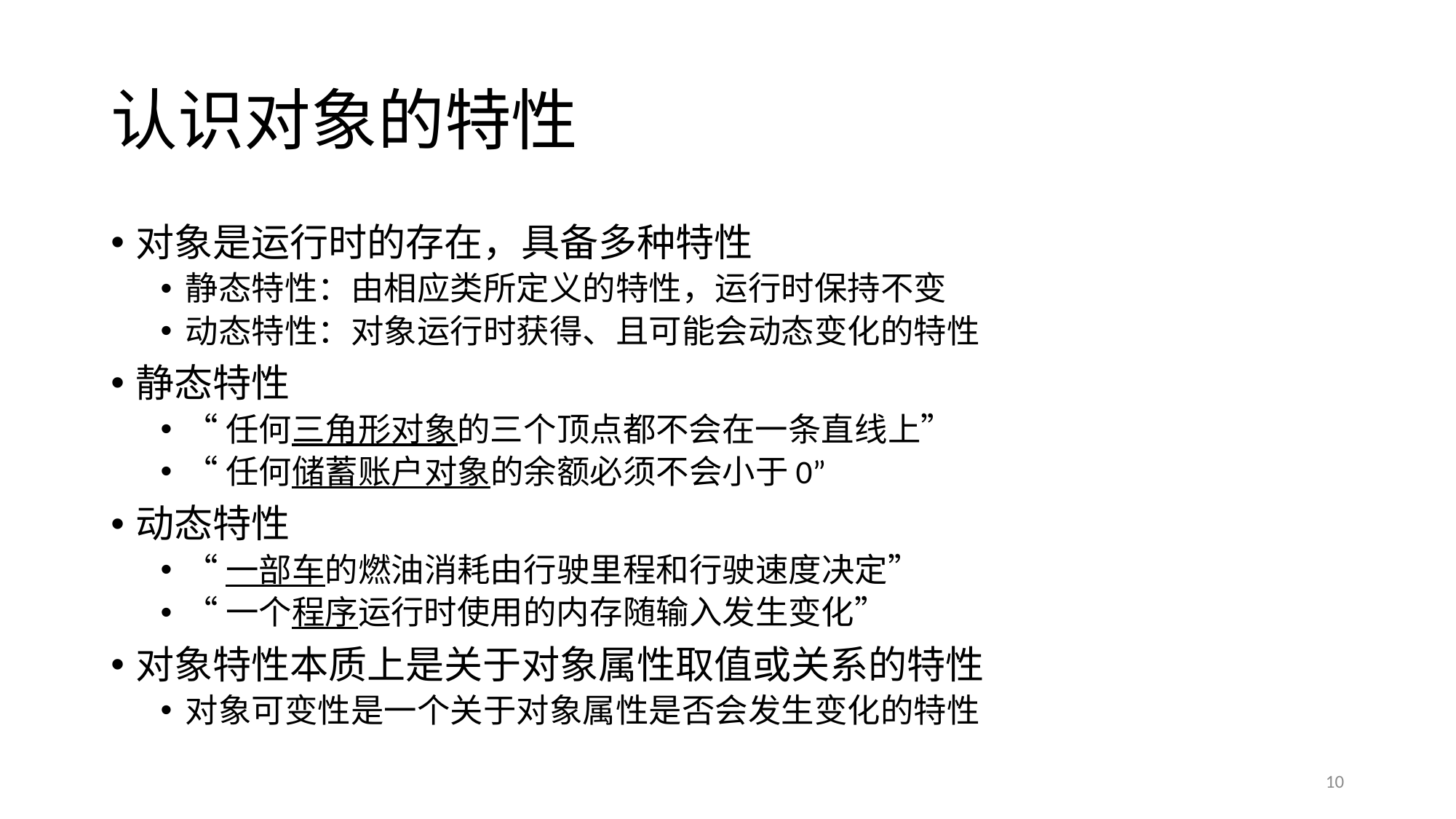

# 认识对象的特性
对象是运行时的存在，具备多种特性
静态特性：由相应类所定义的特性，运行时保持不变
动态特性：对象运行时获得、且可能会动态变化的特性
静态特性
“任何三角形对象的三个顶点都不会在一条直线上”
“任何储蓄账户对象的余额必须不会小于0”
动态特性
“一部车的燃油消耗由行驶里程和行驶速度决定”
“一个程序运行时使用的内存随输入发生变化”
对象特性本质上是关于对象属性取值或关系的特性
对象可变性是一个关于对象属性是否会发生变化的特性
10